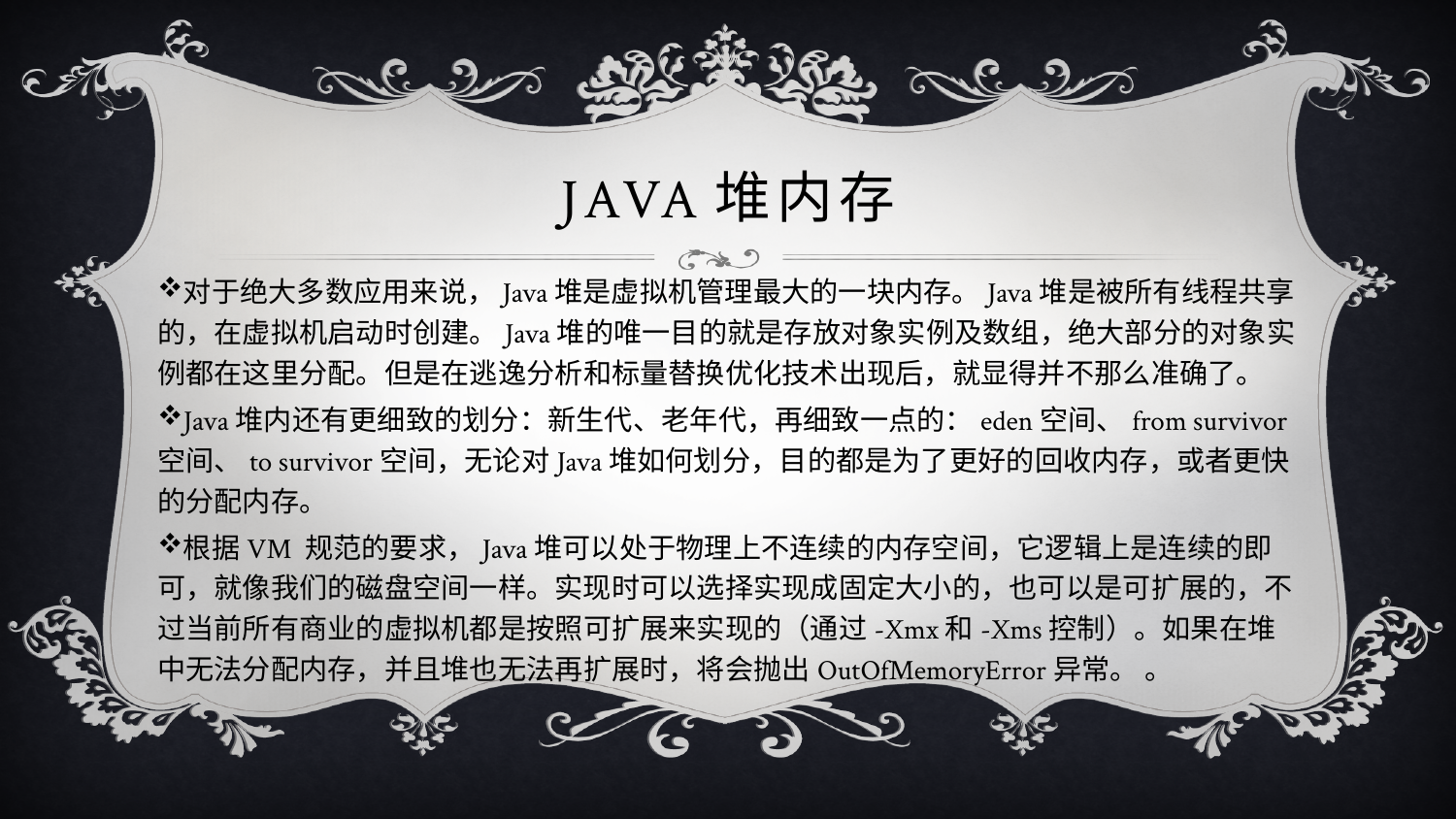

# Java堆内存
对于绝大多数应用来说，Java堆是虚拟机管理最大的一块内存。Java堆是被所有线程共享的，在虚拟机启动时创建。Java堆的唯一目的就是存放对象实例及数组，绝大部分的对象实例都在这里分配。但是在逃逸分析和标量替换优化技术出现后，就显得并不那么准确了。
Java堆内还有更细致的划分：新生代、老年代，再细致一点的：eden空间、from survivor空间、to survivor空间，无论对Java堆如何划分，目的都是为了更好的回收内存，或者更快的分配内存。
根据VM 规范的要求，Java堆可以处于物理上不连续的内存空间，它逻辑上是连续的即可，就像我们的磁盘空间一样。实现时可以选择实现成固定大小的，也可以是可扩展的，不过当前所有商业的虚拟机都是按照可扩展来实现的（通过-Xmx和-Xms控制）。如果在堆中无法分配内存，并且堆也无法再扩展时，将会抛出OutOfMemoryError异常。 。